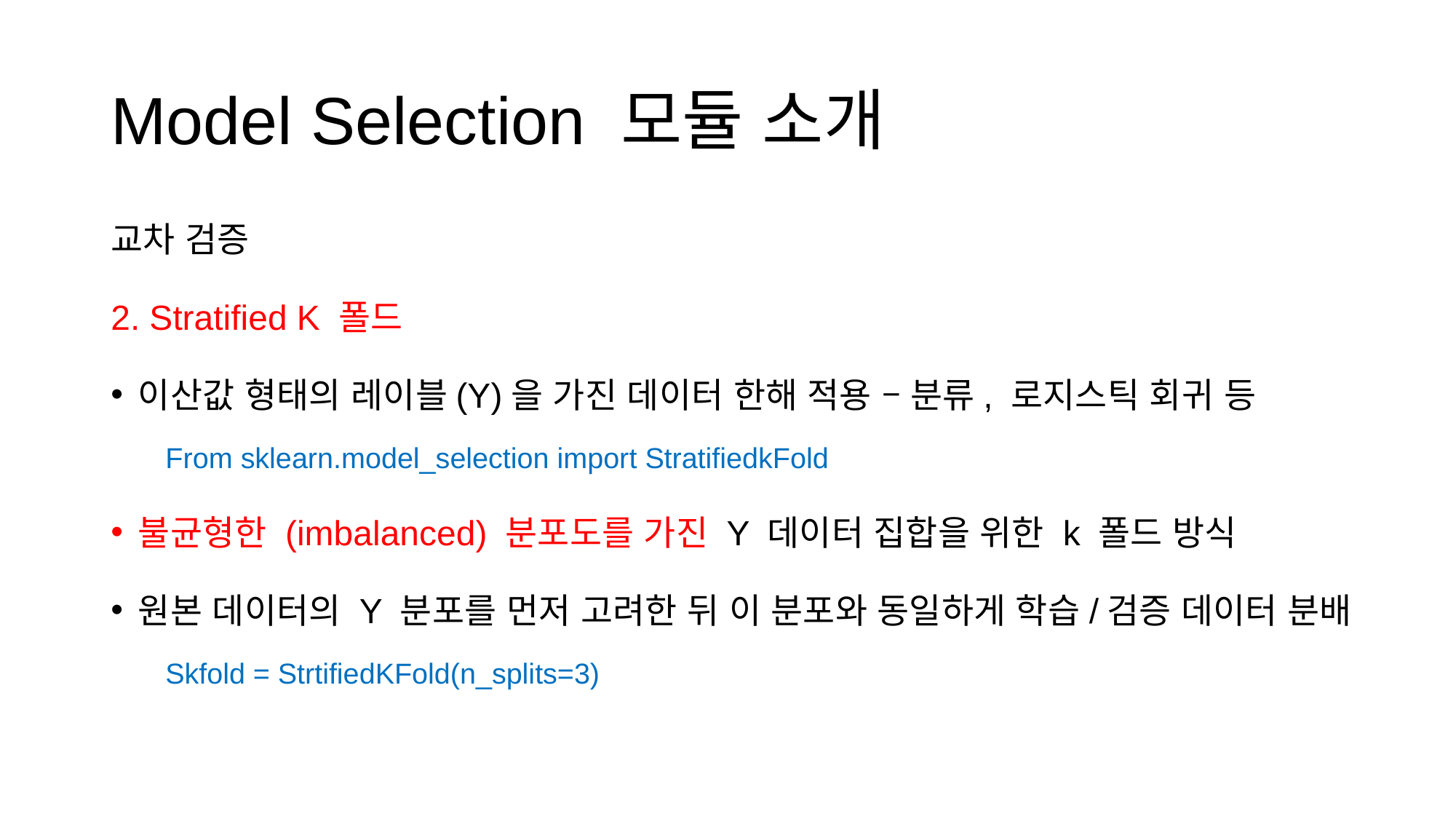

# Model Selection 모듈 소개
교차 검증
2. Stratified K 폴드
이산값 형태의 레이블(Y)을 가진 데이터 한해 적용 – 분류, 로지스틱 회귀 등
From sklearn.model_selection import StratifiedkFold
불균형한 (imbalanced) 분포도를 가진 Y 데이터 집합을 위한 k 폴드 방식
원본 데이터의 Y 분포를 먼저 고려한 뒤 이 분포와 동일하게 학습/검증 데이터 분배
Skfold = StrtifiedKFold(n_splits=3)